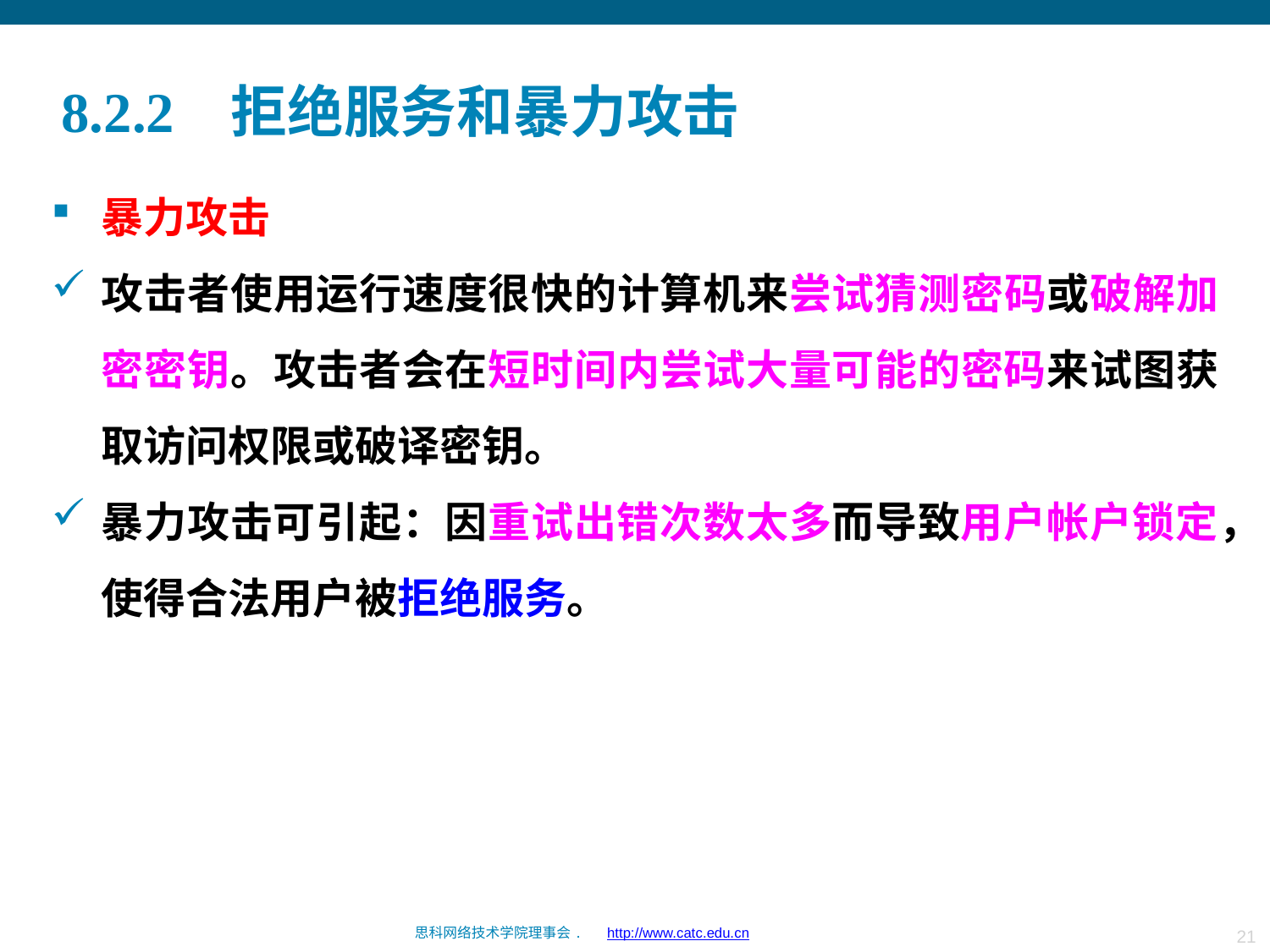

8.2.2   拒绝服务和暴力攻击
暴力攻击
攻击者使用运行速度很快的计算机来尝试猜测密码或破解加密密钥。攻击者会在短时间内尝试大量可能的密码来试图获取访问权限或破译密钥。
暴力攻击可引起：因重试出错次数太多而导致用户帐户锁定，使得合法用户被拒绝服务。